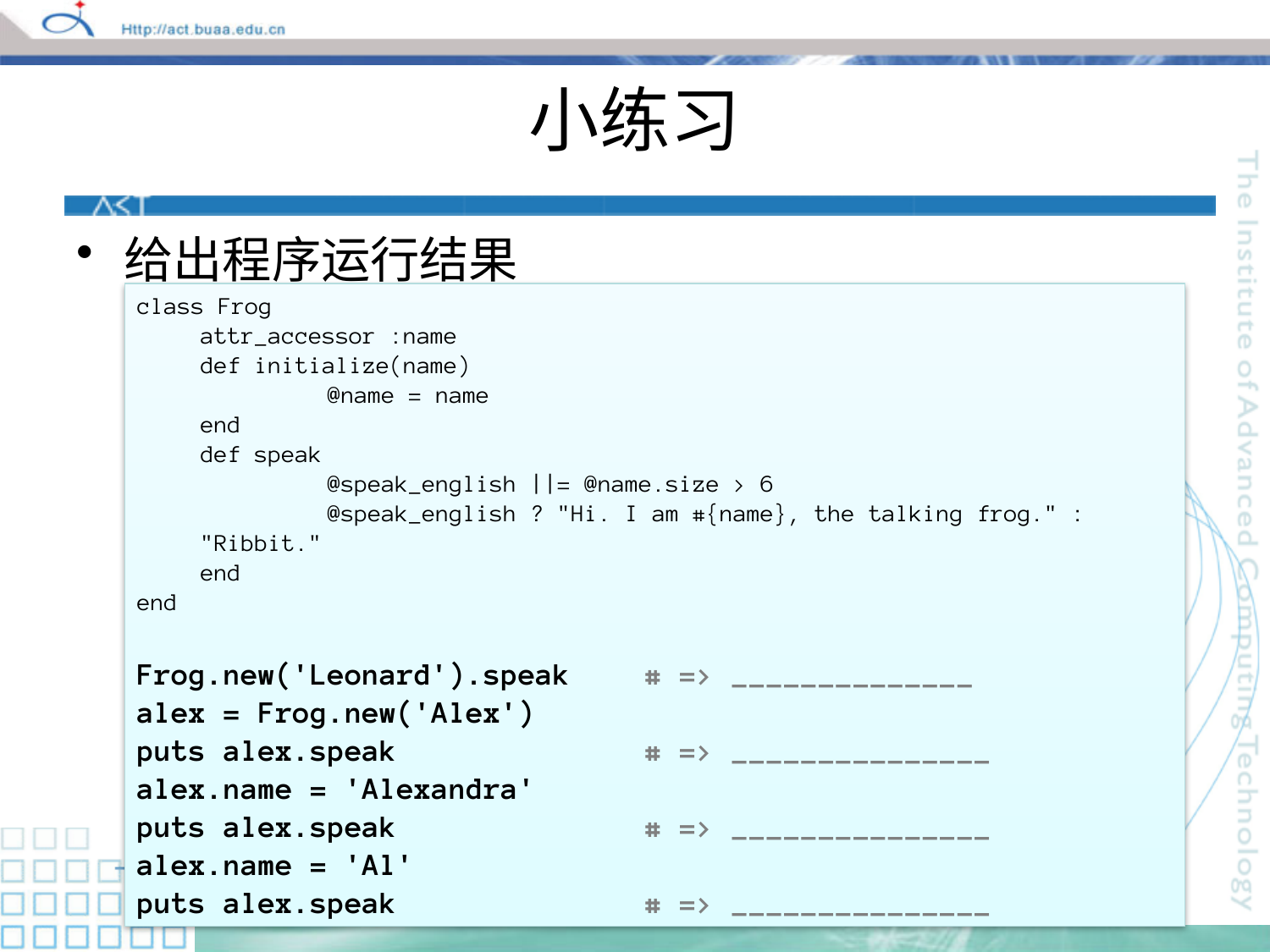

# 小练习
给出程序运行结果
class Frog
attr_accessor :name
def initialize(name)
	@name = name
end
def speak
	@speak_english ||= @name.size > 6
	@speak_english ? "Hi. I am #{name}, the talking frog." : "Ribbit."
end
end

Frog.new('Leonard').speak	# => ______________
alex = Frog.new('Alex')
puts alex.speak		# => _______________
alex.name = 'Alexandra'
puts alex.speak		# => _______________
alex.name = 'Al'
puts alex.speak		# => _______________